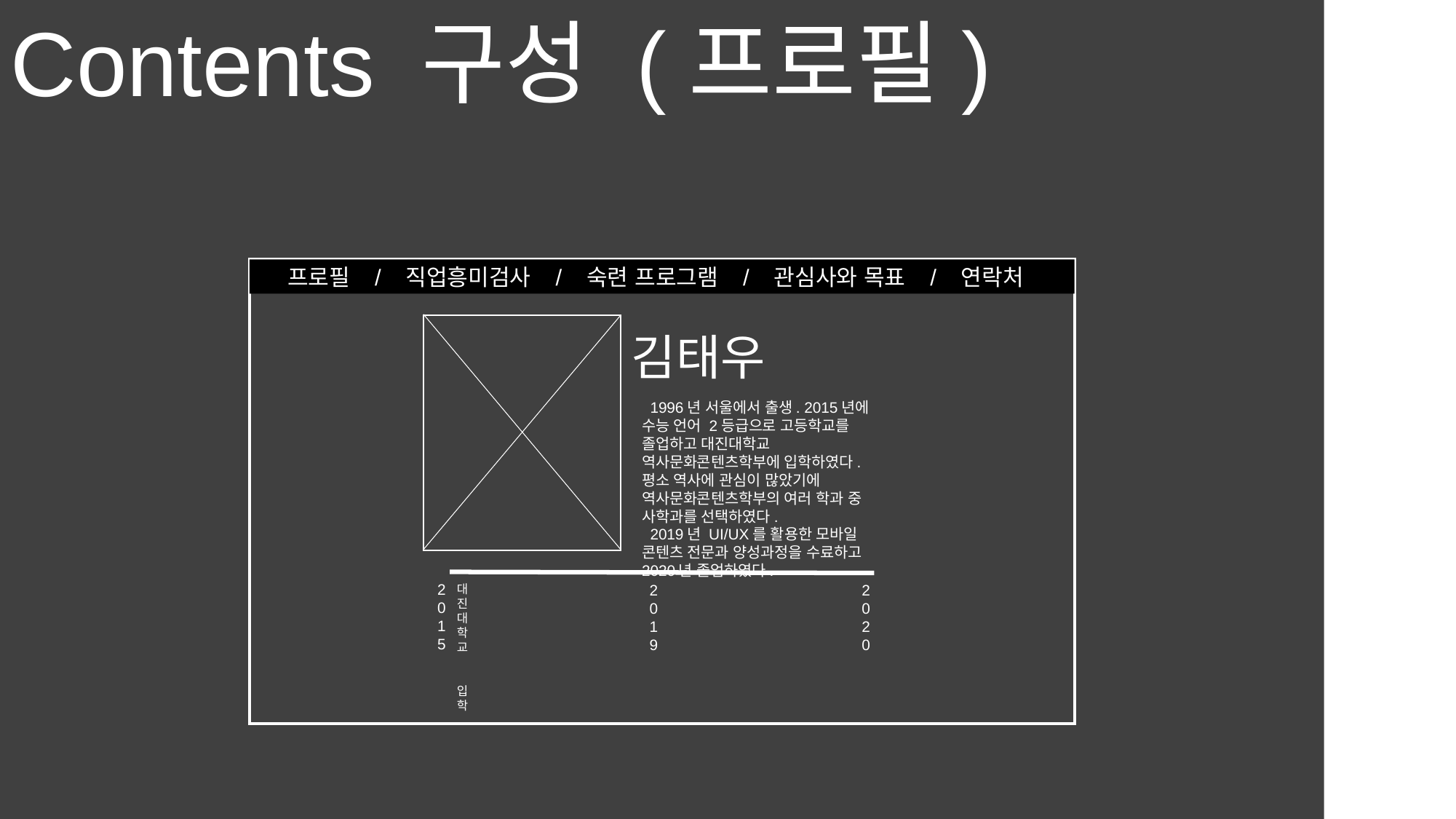

Contents 구성 (프로필)

프로필   /   직업흥미검사   /   숙련 프로그램   /   관심사와 목표   /   연락처

김태우
  1996년 서울에서 출생. 2015년에 수능 언어 2등급으로 고등학교를 졸업하고 대진대학교 역사문화콘텐츠학부에 입학하였다. 평소 역사에 관심이 많았기에 역사문화콘텐츠학부의 여러 학과 중 사학과를 선택하였다.
  2019년 UI/UX를 활용한 모바일 콘텐츠 전문과 양성과정을 수료하고 2020년 졸업하였다.
2015
2020
2019
대진대학교
입학